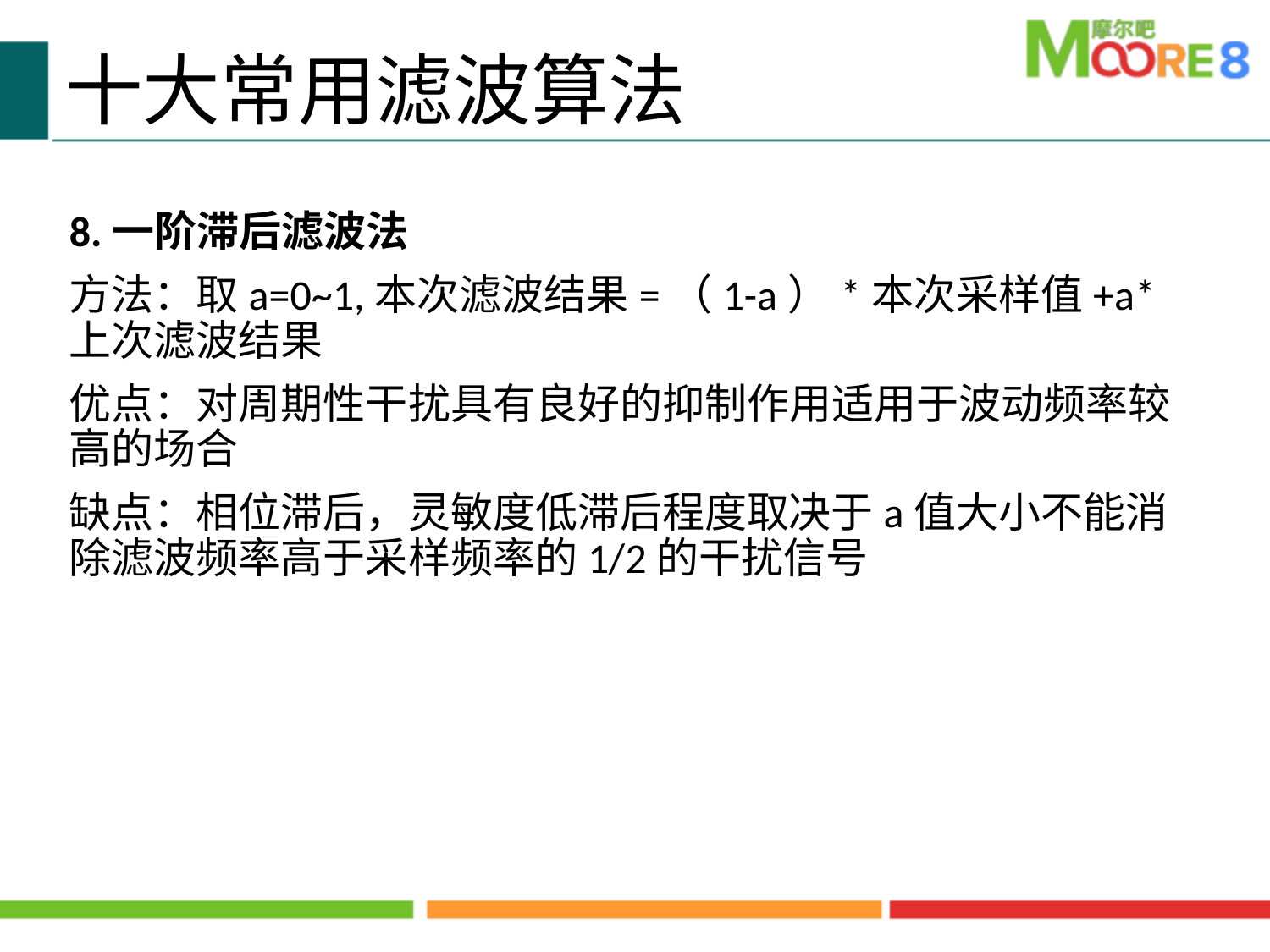

# 十大常用滤波算法
8.一阶滞后滤波法
方法：取a=0~1,本次滤波结果=（1-a）*本次采样值+a*上次滤波结果
优点：对周期性干扰具有良好的抑制作用适用于波动频率较高的场合
缺点：相位滞后，灵敏度低滞后程度取决于a值大小不能消除滤波频率高于采样频率的1/2的干扰信号